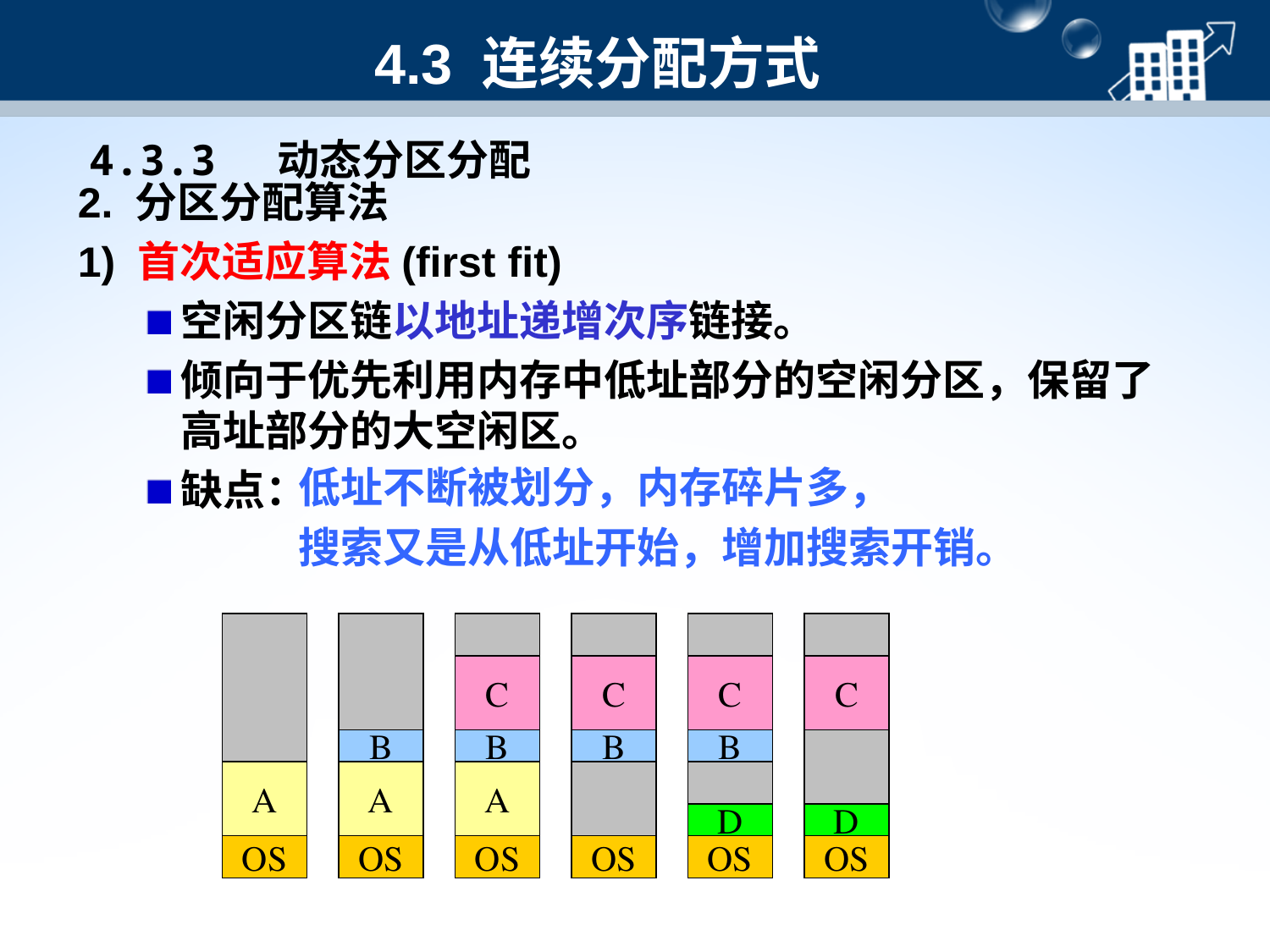

4.3 连续分配方式
4.3.3  动态分区分配
2. 分区分配算法
1) 首次适应算法(first fit)
空闲分区链以地址递增次序链接。
倾向于优先利用内存中低址部分的空闲分区，保留了高址部分的大空闲区。
缺点：
低址不断被划分，内存碎片多，
搜索又是从低址开始，增加搜索开销。

C
B
A
C
B
C
B
D
C
D
B
A
A
OS
OS
OS
OS
OS
OS